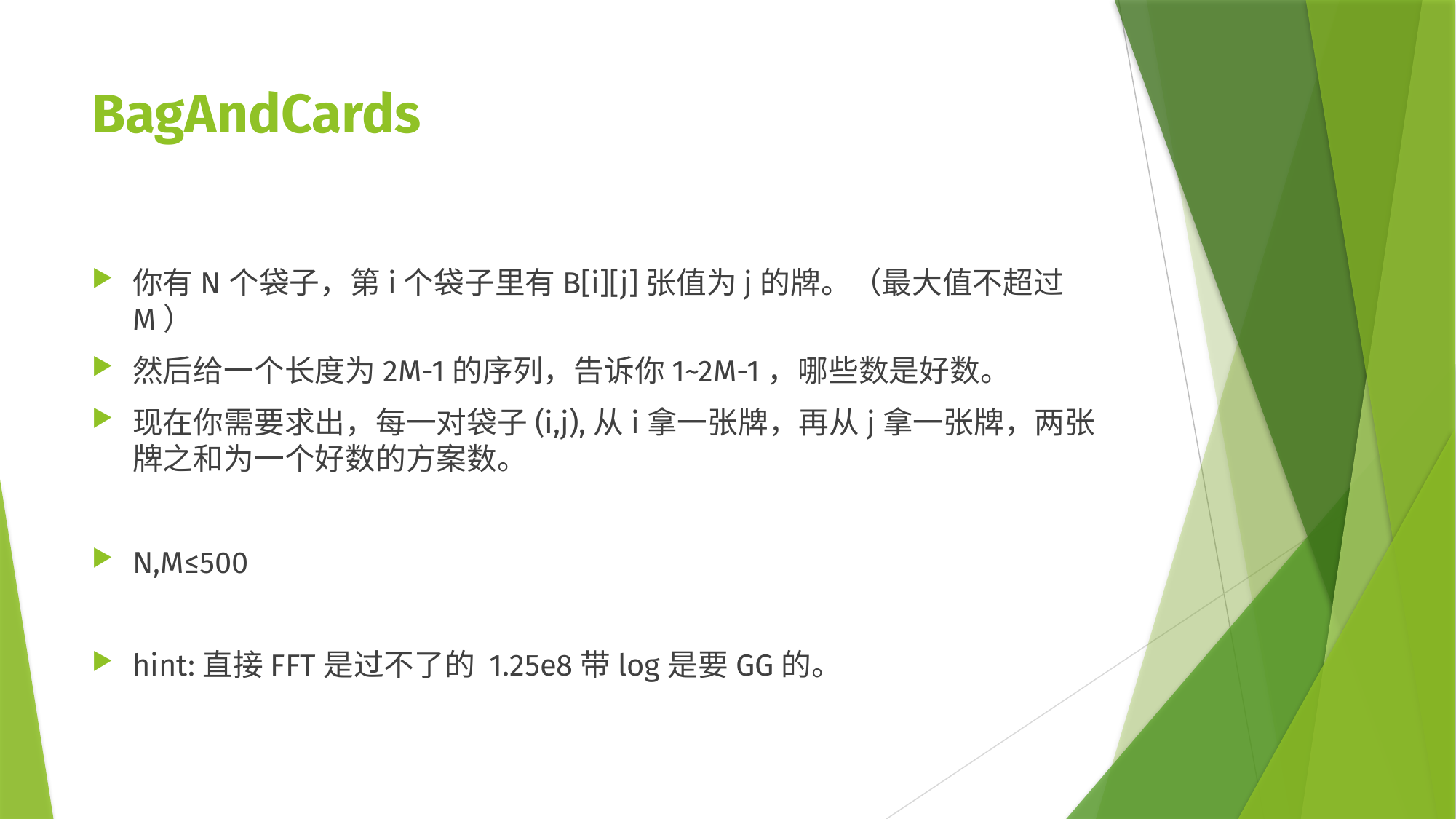

# BagAndCards
你有N个袋子，第i个袋子里有B[i][j]张值为j的牌。（最大值不超过M）
然后给一个长度为2M-1的序列，告诉你1~2M-1，哪些数是好数。
现在你需要求出，每一对袋子(i,j),从i拿一张牌，再从j拿一张牌，两张牌之和为一个好数的方案数。

N,M≤500

hint:直接FFT是过不了的 1.25e8带log是要GG的。